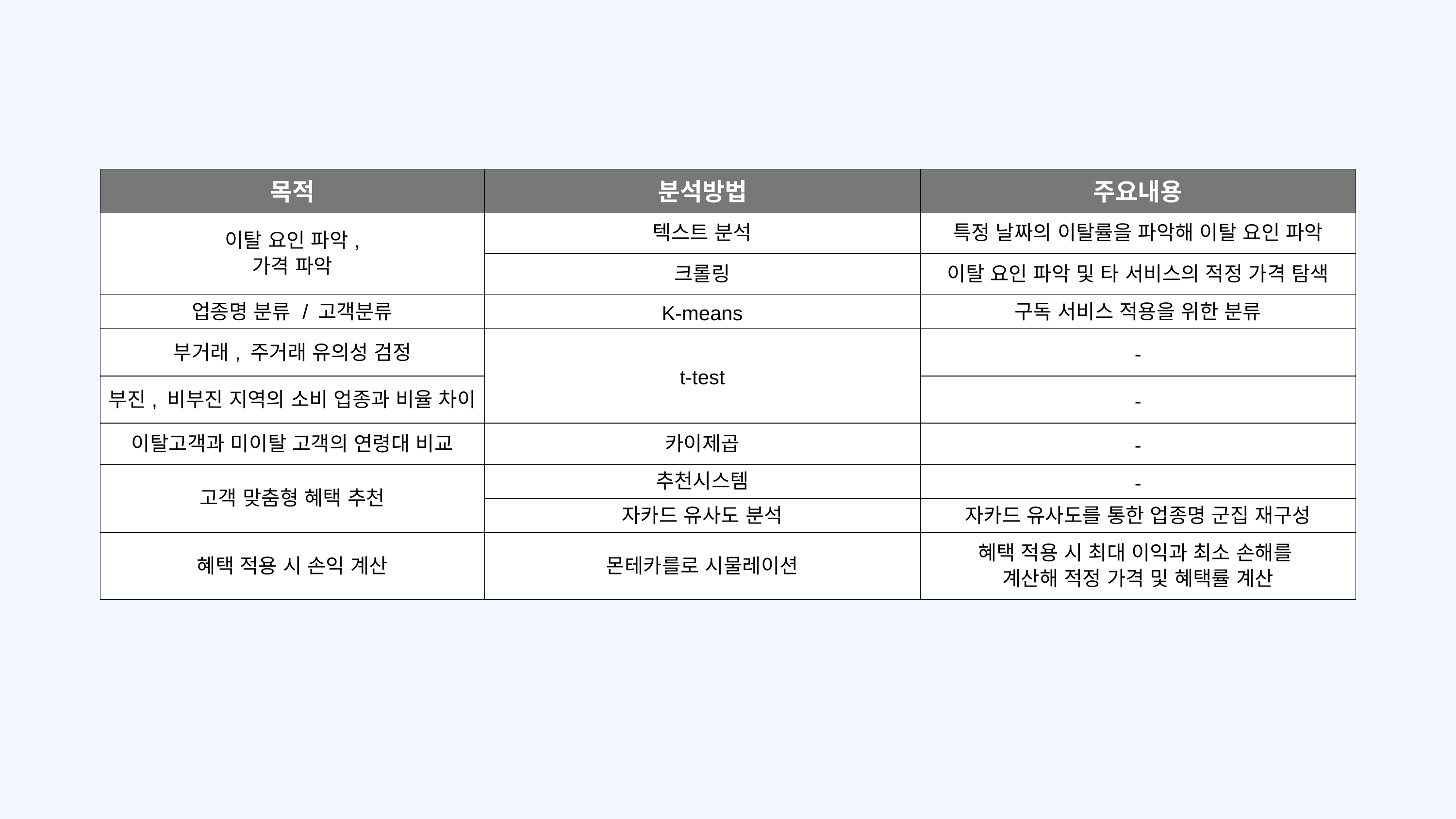

| 목적 | 분석방법 | 주요내용 |
| --- | --- | --- |
| 이탈 요인 파악, 가격 파악 | 텍스트 분석 | 특정 날짜의 이탈률을 파악해 이탈 요인 파악 |
|  | 크롤링 | 이탈 요인 파악 및 타 서비스의 적정 가격 탐색 |
| 업종명 분류 / 고객분류 | K-means | 구독 서비스 적용을 위한 분류 |
| 부거래, 주거래 유의성 검정 | t-test | - |
| 부진, 비부진 지역의 소비 업종과 비율 차이 |  | - |
| 이탈고객과 미이탈 고객의 연령대 비교 | 카이제곱 | - |
| 고객 맞춤형 혜택 추천 | 추천시스템 | - |
|  | 자카드 유사도 분석 | 자카드 유사도를 통한 업종명 군집 재구성 |
| 혜택 적용 시 손익 계산 | 몬테카를로 시물레이션 | 혜택 적용 시 최대 이익과 최소 손해를 계산해 적정 가격 및 혜택률 계산 |